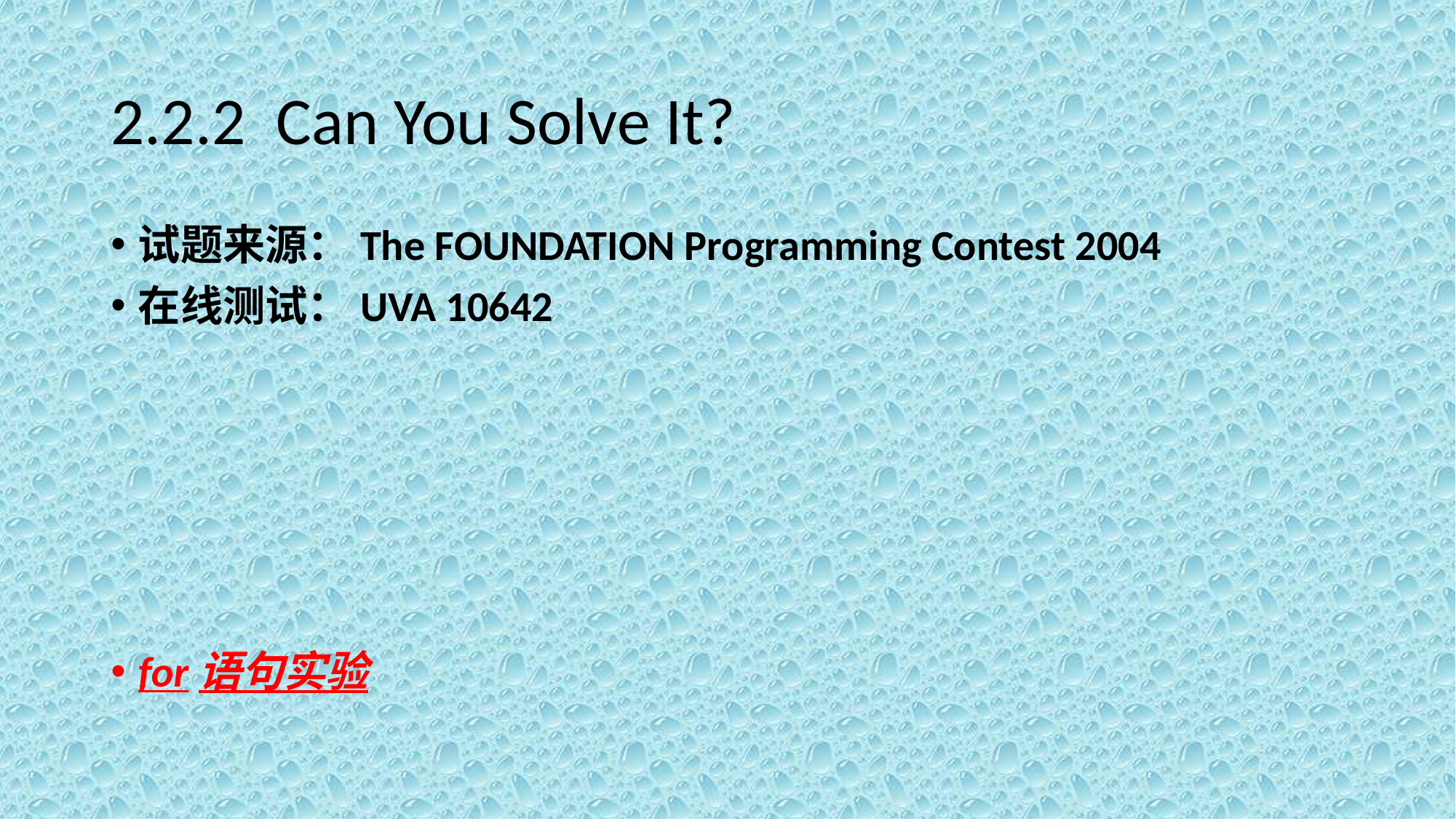

# 2.2.2  Can You Solve It?
试题来源：The FOUNDATION Programming Contest 2004
在线测试：UVA 10642

for语句实验